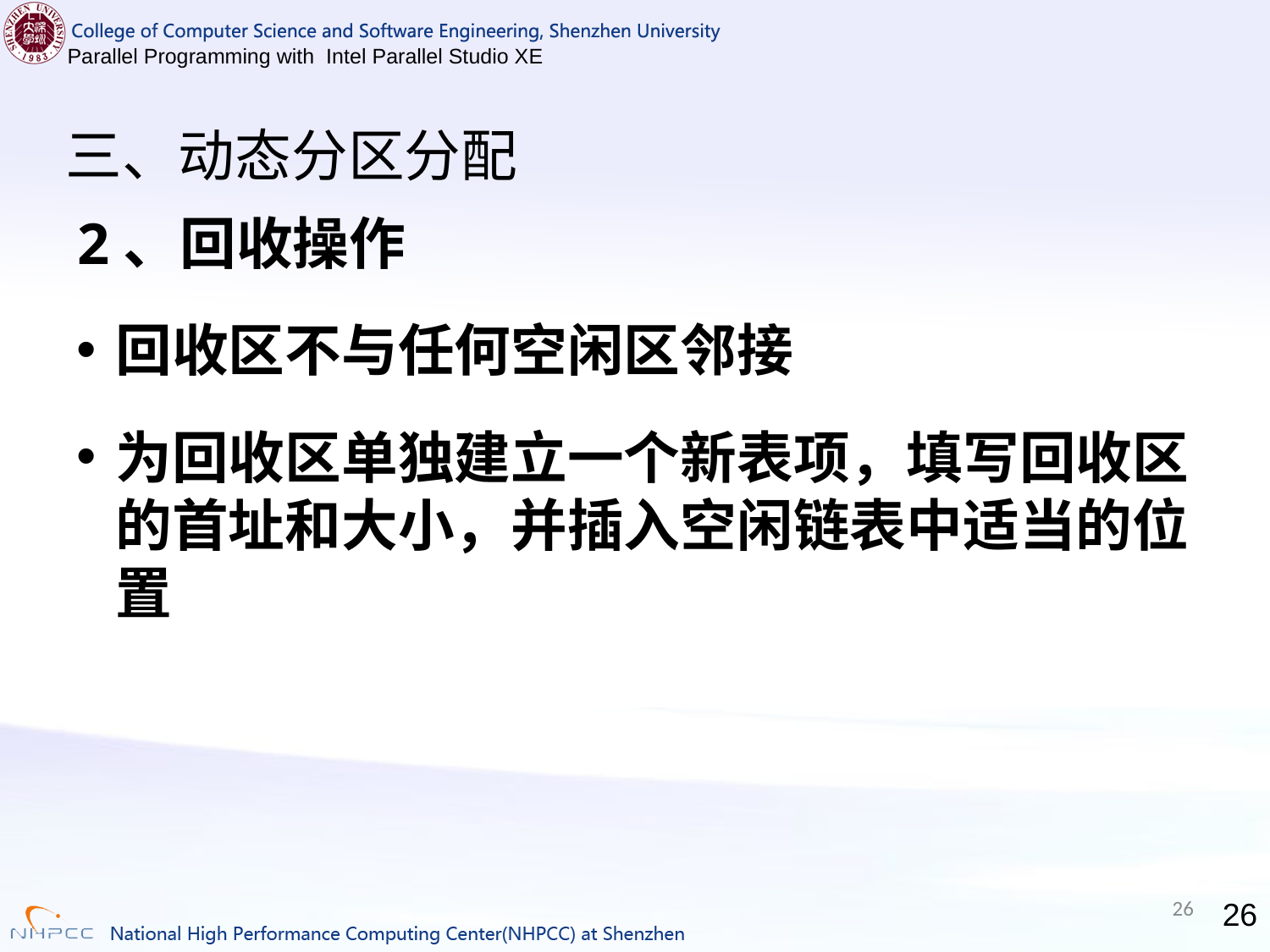

# 三、动态分区分配
2、回收操作
回收区不与任何空闲区邻接
为回收区单独建立一个新表项，填写回收区的首址和大小，并插入空闲链表中适当的位置
26
26